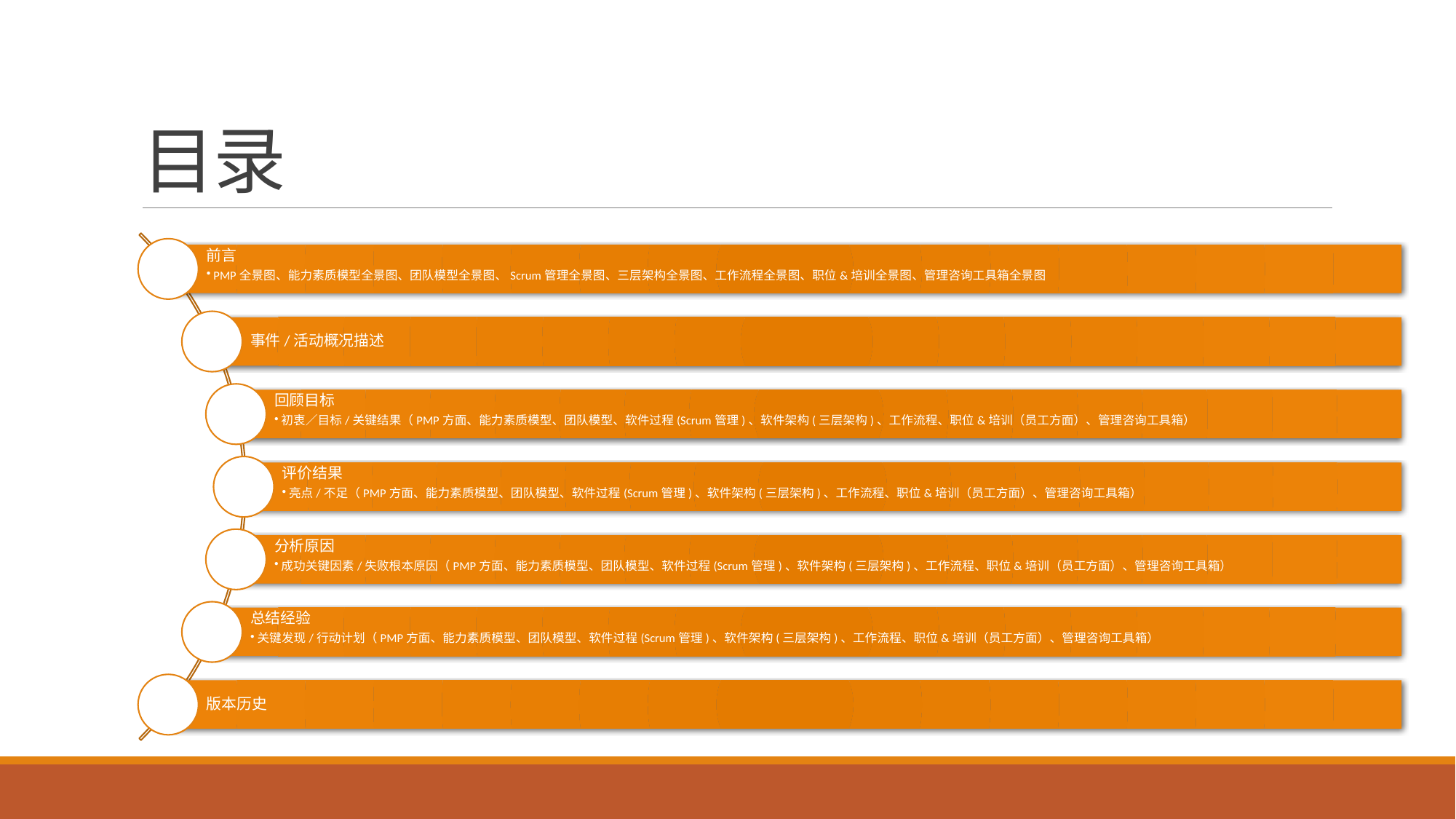

# 目录
前言
PMP全景图、能力素质模型全景图、团队模型全景图、Scrum管理全景图、三层架构全景图、工作流程全景图、职位&培训全景图、管理咨询工具箱全景图
事件/活动概况描述
回顾目标
初衷／目标/关键结果（PMP方面、能力素质模型、团队模型、软件过程(Scrum管理)、软件架构(三层架构)、工作流程、职位&培训（员工方面）、管理咨询工具箱）
评价结果
亮点/不足（PMP方面、能力素质模型、团队模型、软件过程(Scrum管理)、软件架构(三层架构)、工作流程、职位&培训（员工方面）、管理咨询工具箱）
分析原因
成功关键因素/失败根本原因（PMP方面、能力素质模型、团队模型、软件过程(Scrum管理)、软件架构(三层架构)、工作流程、职位&培训（员工方面）、管理咨询工具箱）
总结经验
关键发现/行动计划（PMP方面、能力素质模型、团队模型、软件过程(Scrum管理)、软件架构(三层架构)、工作流程、职位&培训（员工方面）、管理咨询工具箱）
版本历史